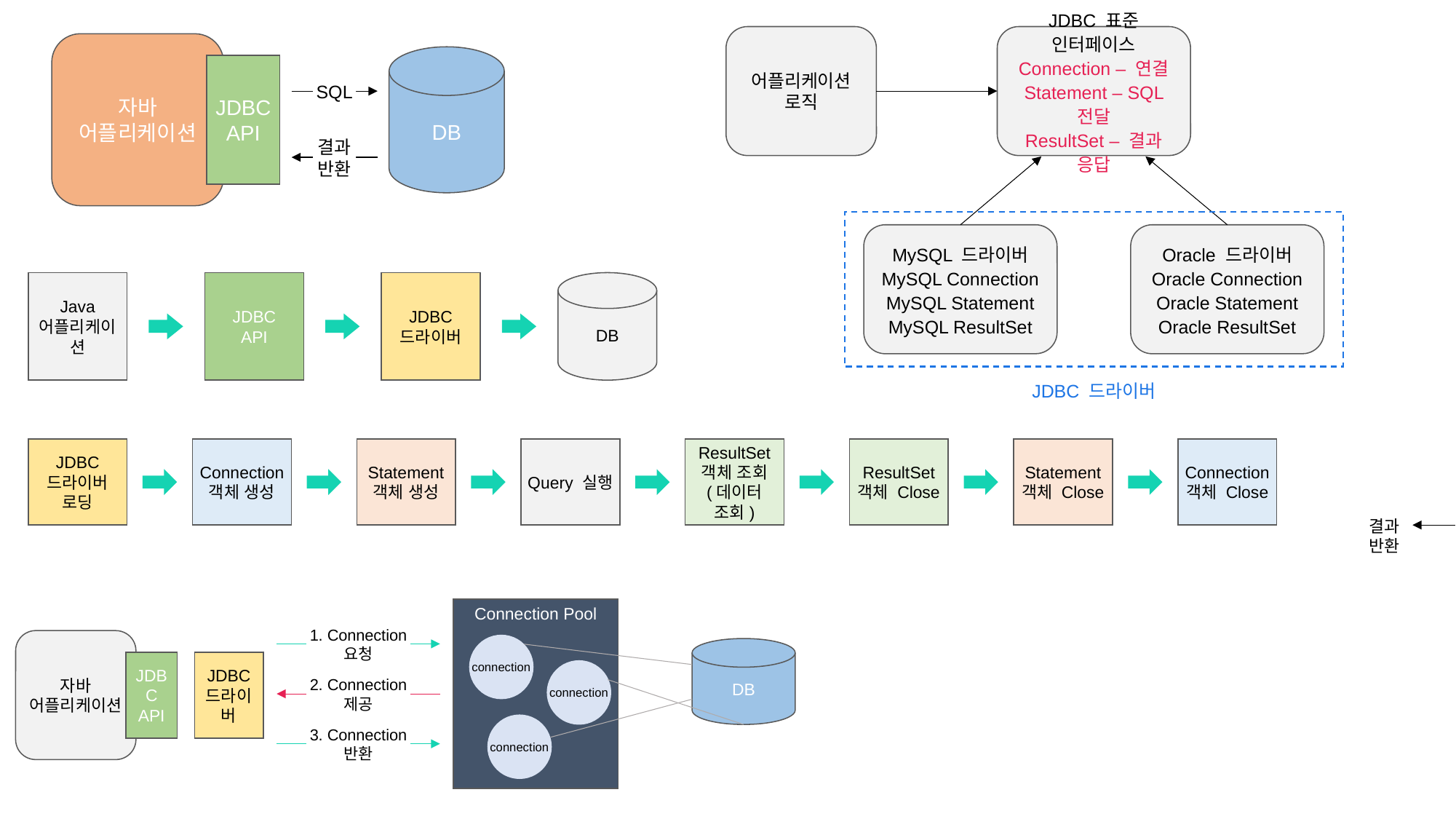

어플리케이션 로직
JDBC 표준 인터페이스
Connection – 연결
Statement – SQL 전달
ResultSet – 결과 응답
자바
어플리케이션
DB
JDBC
API
SQL
결과
반환

MySQL 드라이버
MySQL Connection
MySQL Statement
MySQL ResultSet
Oracle 드라이버
Oracle Connection
Oracle Statement
Oracle ResultSet
DB
Java
어플리케이션
JDBC
API
JDBC
드라이버

JDBC 드라이버
JDBC
드라이버
로딩
Connection
객체 생성
Statement
객체 생성
Query 실행
ResultSet
객체 조회
(데이터 조회)
ResultSet
객체 Close
Statement
객체 Close
Connection
객체 Close

결과
반환
Connection Pool
자바
어플리케이션
1. Connection
요청

connection
DB
JDBC
API
JDBC
드라이버

connection
2. Connection
제공

connection
3. Connection
반환